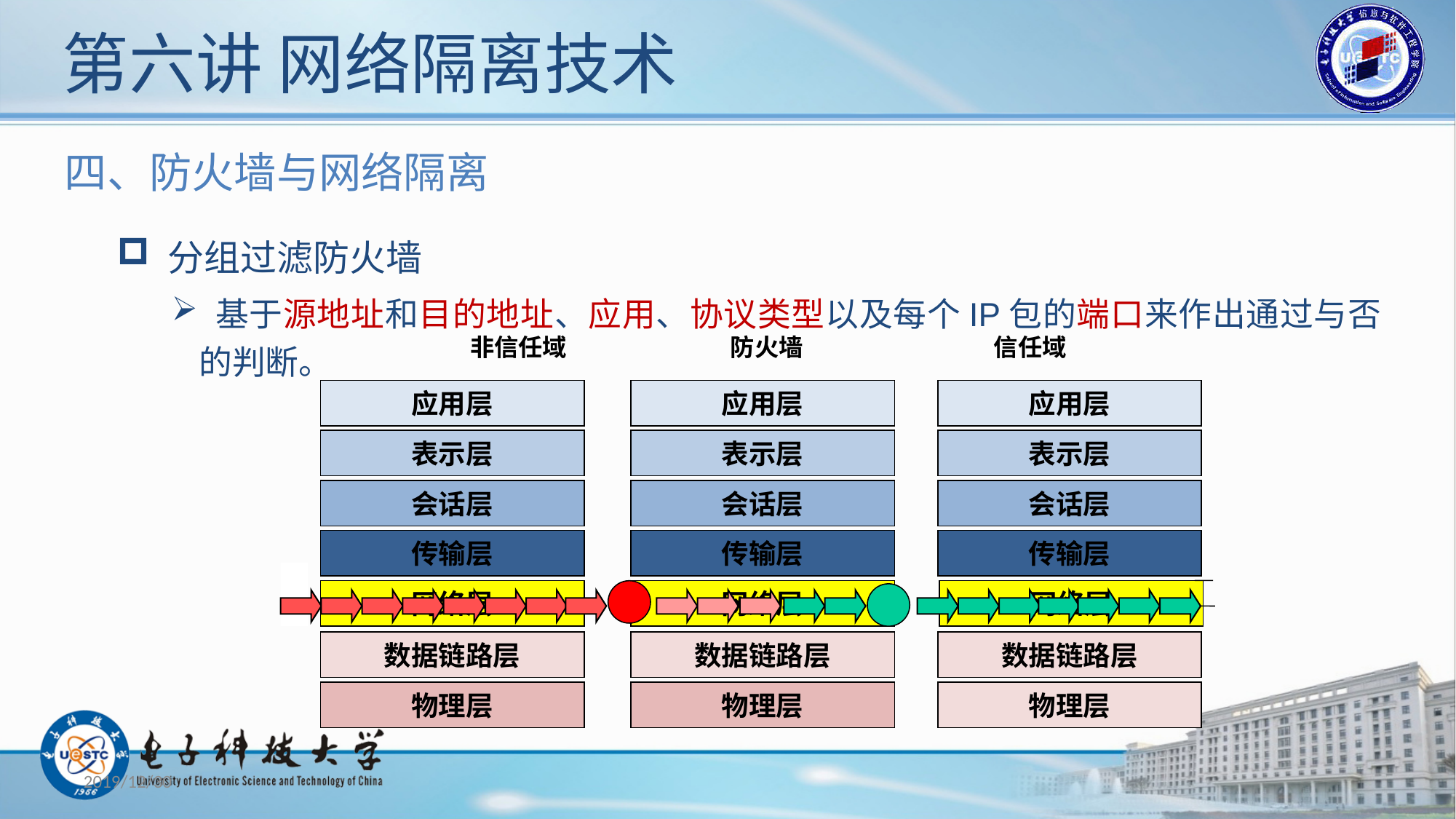

# 第六讲 网络隔离技术
四、防火墙与网络隔离
 分组过滤防火墙
 基于源地址和目的地址、应用、协议类型以及每个IP包的端口来作出通过与否的判断。
      非信任域                              防火墙                                   信任域
应用层
应用层
应用层
表示层
表示层
表示层
会话层
会话层
会话层
传输层
传输层
传输层

网络层
网络层
网络层

数据链路层
数据链路层
数据链路层
物理层
物理层
物理层
2019/12/30